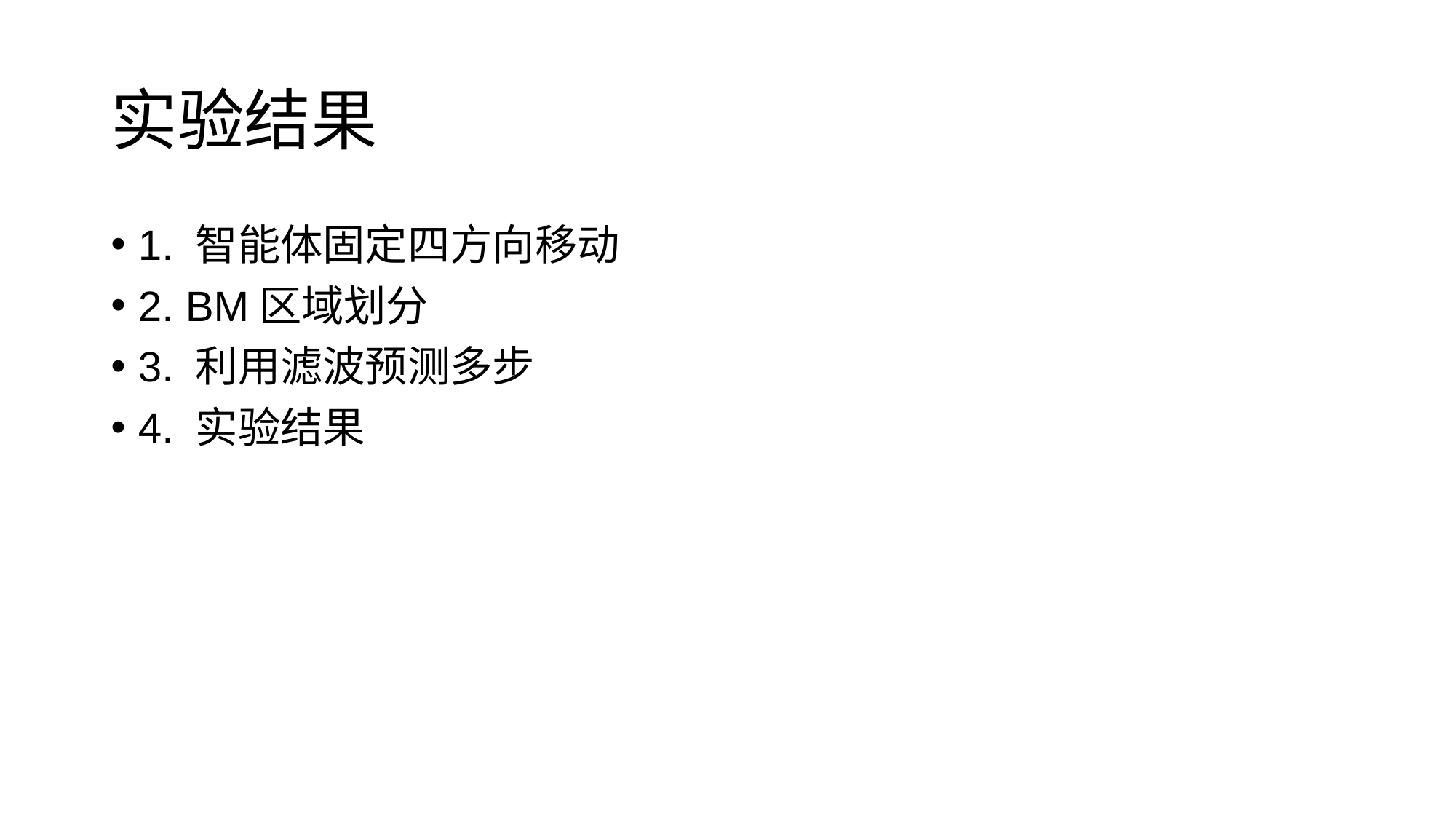

# 实验结果
1. 智能体固定四方向移动
2. BM区域划分
3. 利用滤波预测多步
4. 实验结果